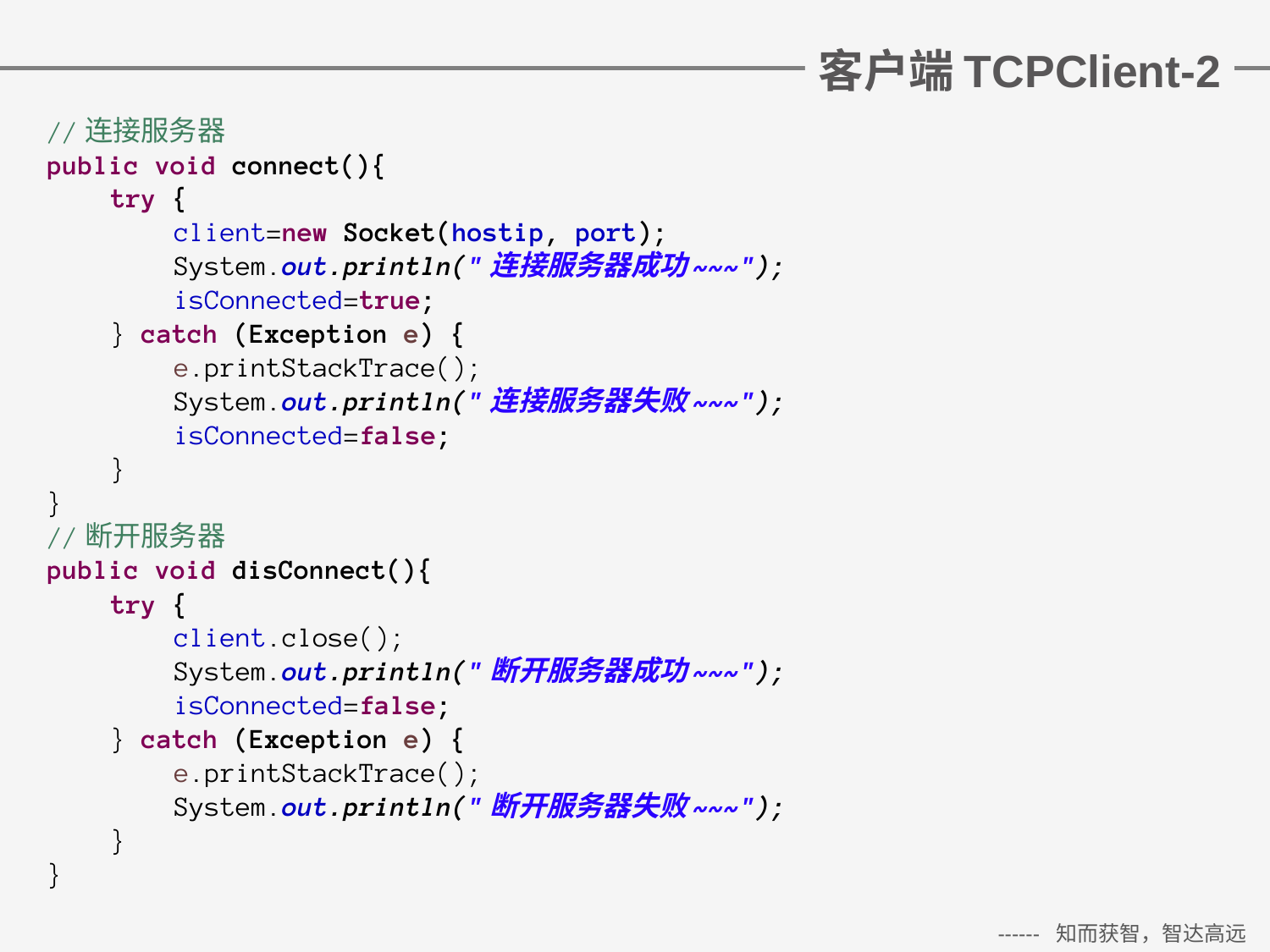

# 客户端TCPClient-2
//连接服务器
public void connect(){
try {
client=new Socket(hostip, port);
System.out.println("连接服务器成功~~~");
isConnected=true;
} catch (Exception e) {
e.printStackTrace();
System.out.println("连接服务器失败~~~");
isConnected=false;
}
}
//断开服务器
public void disConnect(){
try {
client.close();
System.out.println("断开服务器成功~~~");
isConnected=false;
} catch (Exception e) {
e.printStackTrace();
System.out.println("断开服务器失败~~~");
}
}